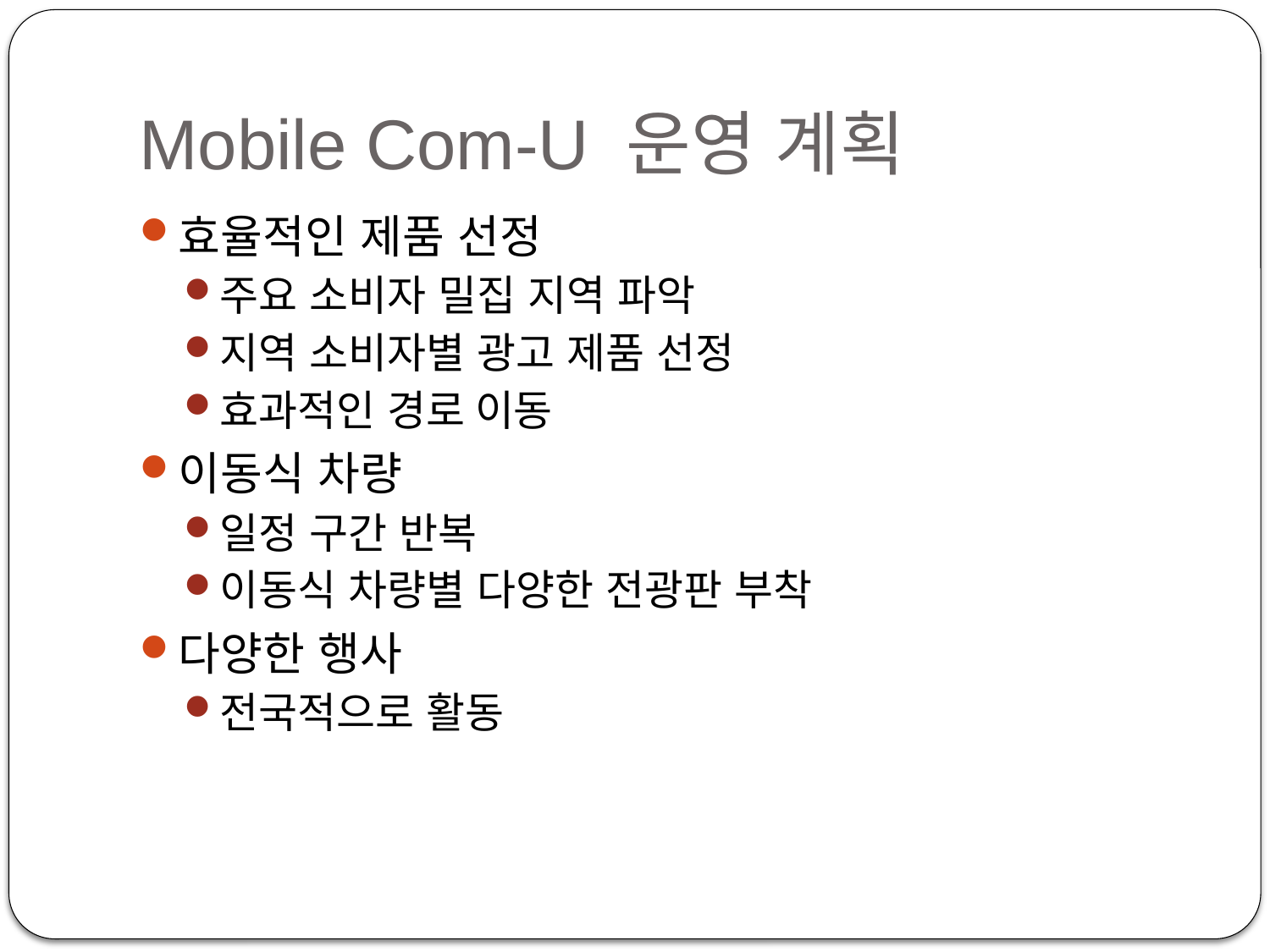

# Mobile Com-U 운영 계획
효율적인 제품 선정
주요 소비자 밀집 지역 파악
지역 소비자별 광고 제품 선정
효과적인 경로 이동
이동식 차량
일정 구간 반복
이동식 차량별 다양한 전광판 부착
다양한 행사
전국적으로 활동